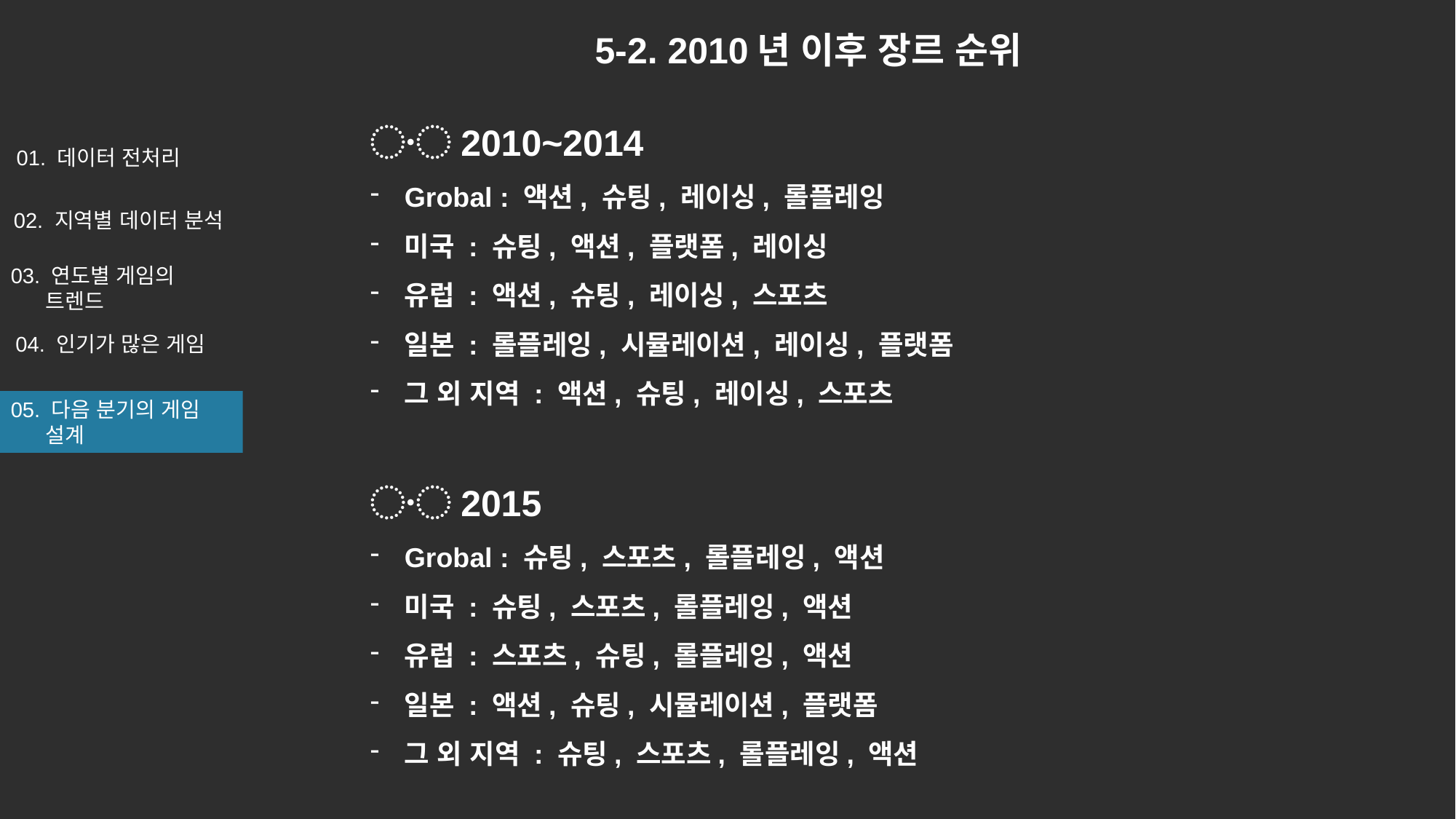

5-2. 2010년 이후 장르 순위

〮2010~2014
Grobal : 액션, 슈팅, 레이싱, 롤플레잉
미국 : 슈팅, 액션, 플랫폼, 레이싱
유럽 : 액션, 슈팅, 레이싱, 스포츠
일본 : 롤플레잉, 시뮬레이션, 레이싱, 플랫폼
그 외 지역 : 액션, 슈팅, 레이싱, 스포츠

〮2015
Grobal : 슈팅, 스포츠, 롤플레잉, 액션
미국 : 슈팅, 스포츠, 롤플레잉, 액션
유럽 : 스포츠, 슈팅, 롤플레잉, 액션
일본 : 액션, 슈팅, 시뮬레이션, 플랫폼
그 외 지역 : 슈팅, 스포츠, 롤플레잉, 액션

01. 데이터 전처리
02. 지역별 데이터 분석
03. 연도별 게임의
     트렌드
04. 인기가 많은 게임
05. 다음 분기의 게임
     설계